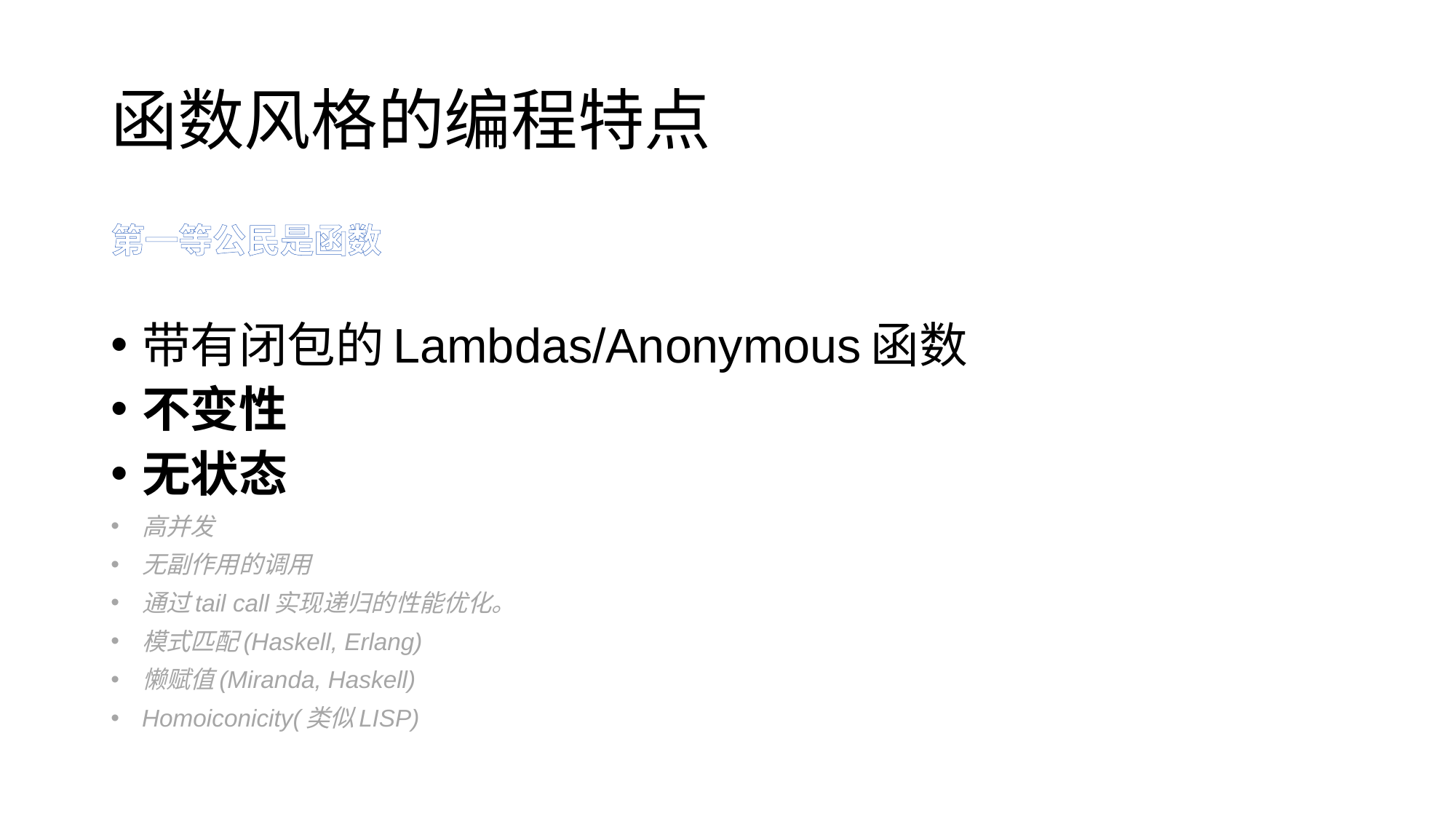

# 函数风格的编程特点
第一等公民是函数

带有闭包的Lambdas/Anonymous函数
不变性
无状态
高并发
无副作用的调用
通过tail call实现递归的性能优化。
模式匹配(Haskell, Erlang)
懒赋值(Miranda, Haskell)
Homoiconicity(类似LISP)